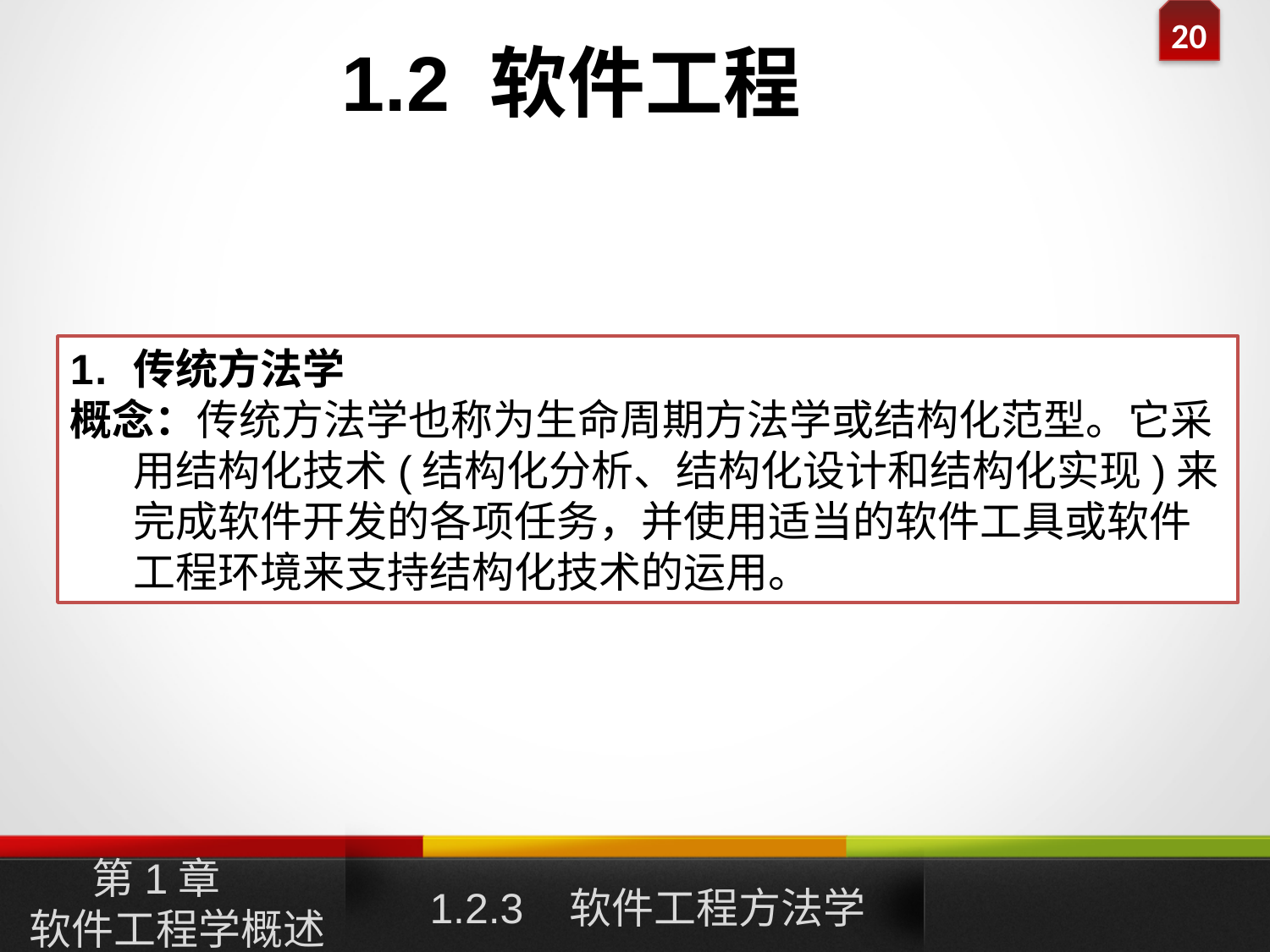

1.2 软件工程
传统方法学
概念：传统方法学也称为生命周期方法学或结构化范型。它采用结构化技术(结构化分析、结构化设计和结构化实现)来完成软件开发的各项任务，并使用适当的软件工具或软件工程环境来支持结构化技术的运用。
1.2.3   软件工程方法学